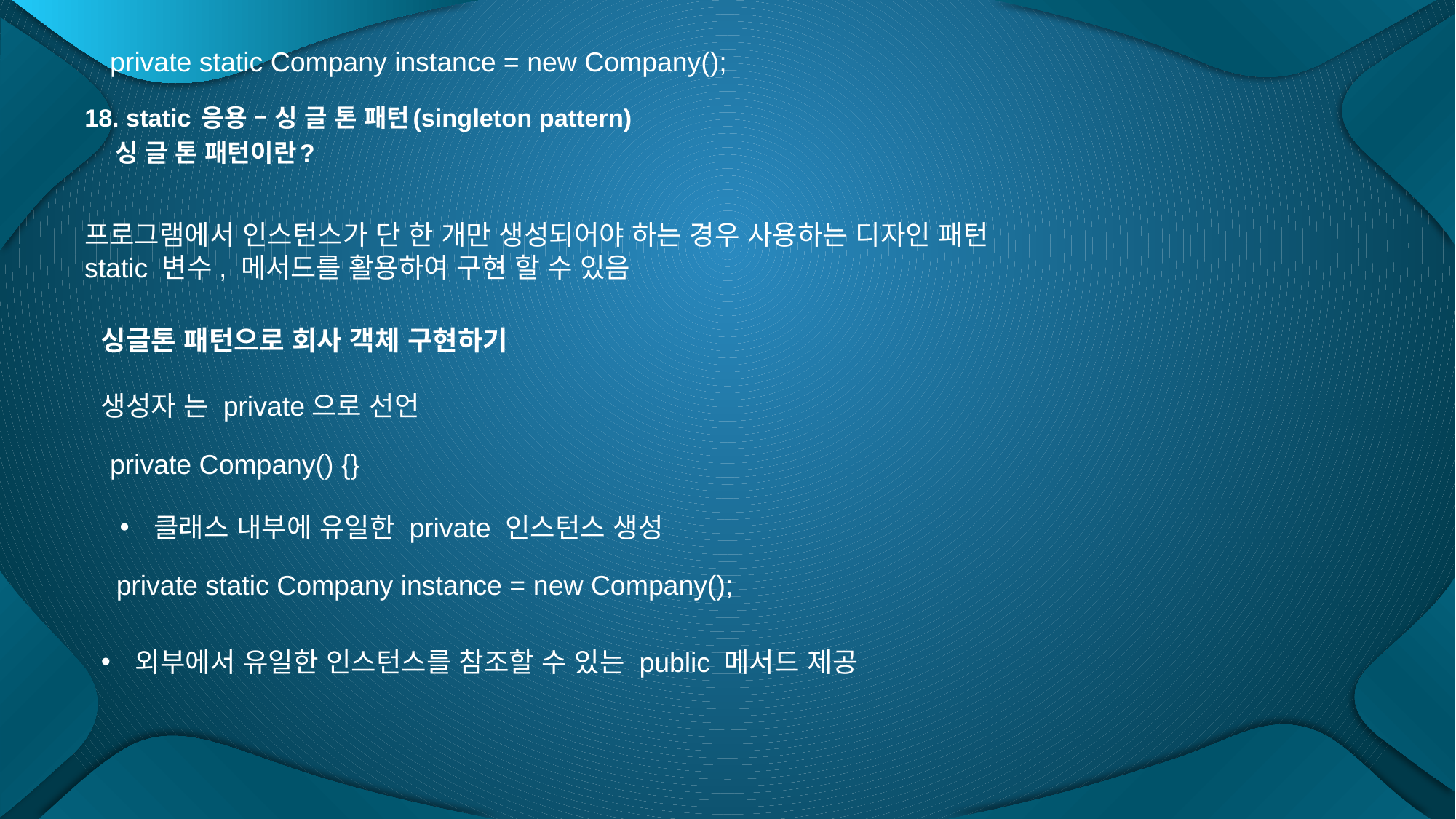

private static Company instance = new Company();
18. static 응용 – 싱 글 톤 패턴(singleton pattern)
    싱 글 톤 패턴이란?

프로그램에서 인스턴스가 단 한 개만 생성되어야 하는 경우 사용하는 디자인 패턴
static 변수, 메서드를 활용하여 구현 할 수 있음
싱글톤 패턴으로 회사 객체 구현하기

생성자 는 private으로 선언
private Company() {}
클래스 내부에 유일한 private 인스턴스 생성
private static Company instance = new Company();
외부에서 유일한 인스턴스를 참조할 수 있는 public 메서드 제공